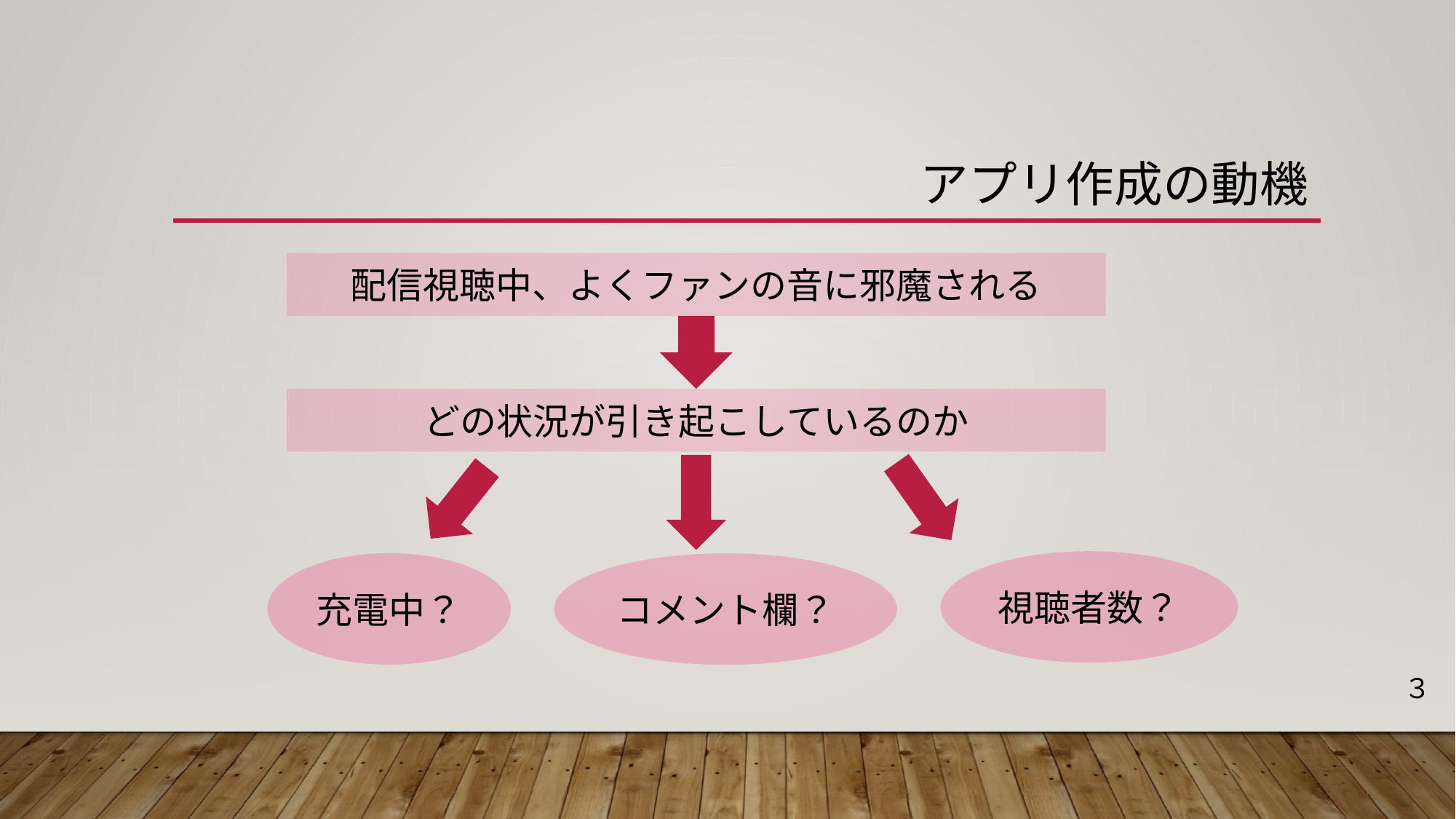

# アプリ作成の動機
配信視聴中、よくファンの音に邪魔される

どの状況が引き起こしているのか

視聴者数？
充電中？
コメント欄？
３